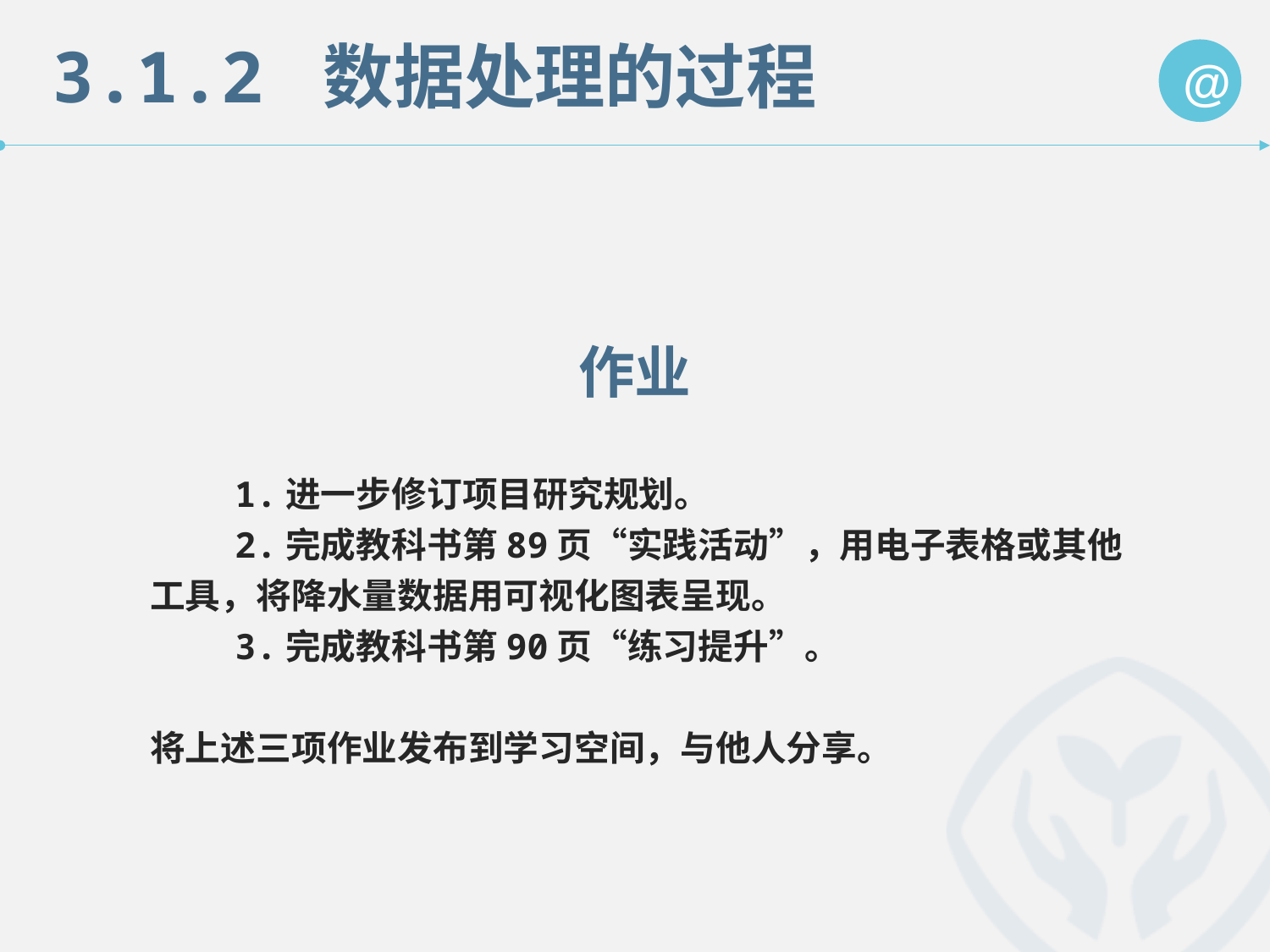

3.1.2 数据处理的过程
@
作业
    1.进一步修订项目研究规划。
    2.完成教科书第89页“实践活动”，用电子表格或其他工具，将降水量数据用可视化图表呈现。
    3.完成教科书第90页“练习提升”。

将上述三项作业发布到学习空间，与他人分享。